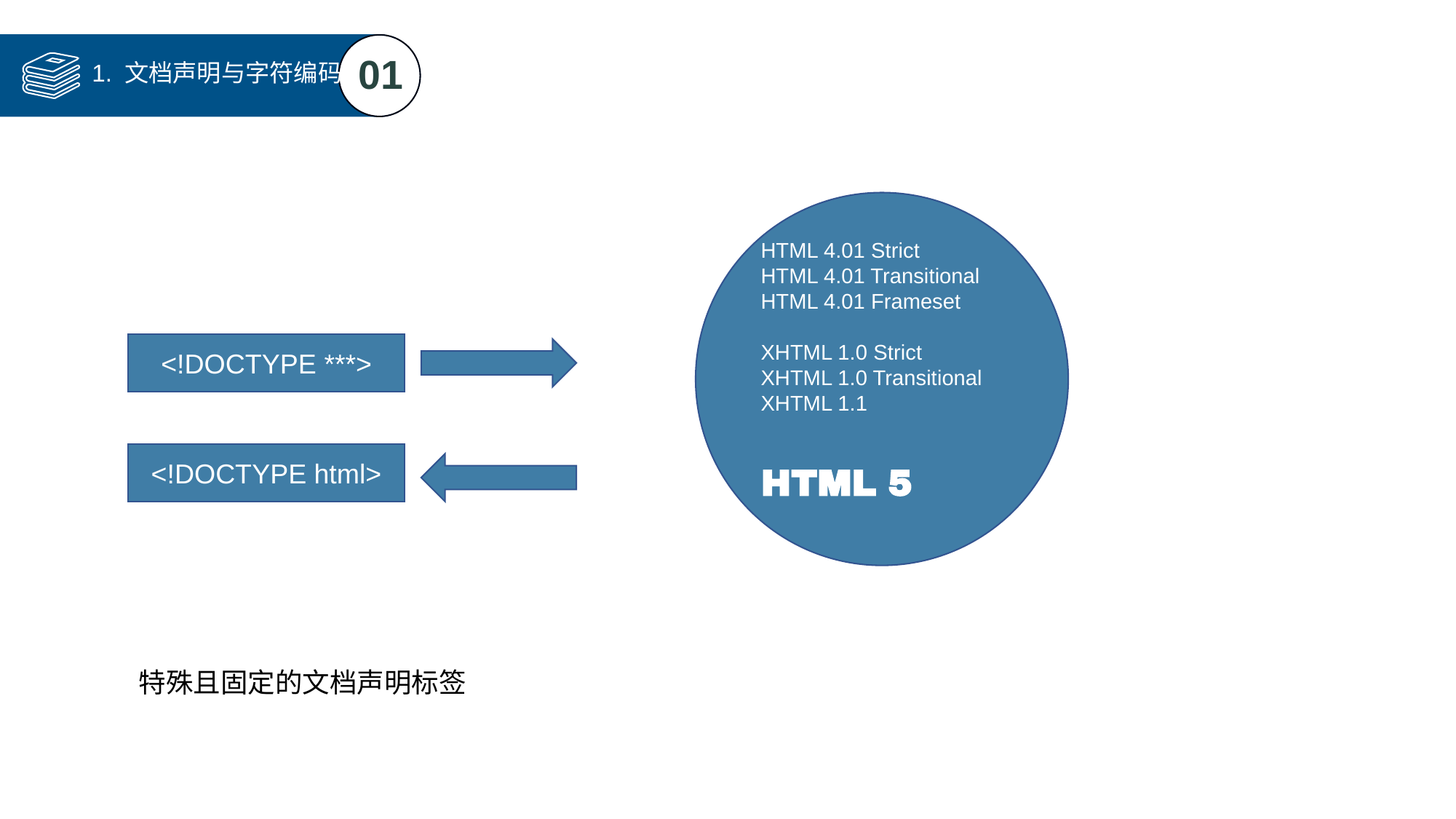

01
1. 文档声明与字符编码

HTML 4.01 Strict
HTML 4.01 Transitional
HTML 4.01 Frameset
XHTML 1.0 Strict
XHTML 1.0 Transitional
XHTML 1.1
HTML 5

<!DOCTYPE ***>

<!DOCTYPE html>

特殊且固定的文档声明标签